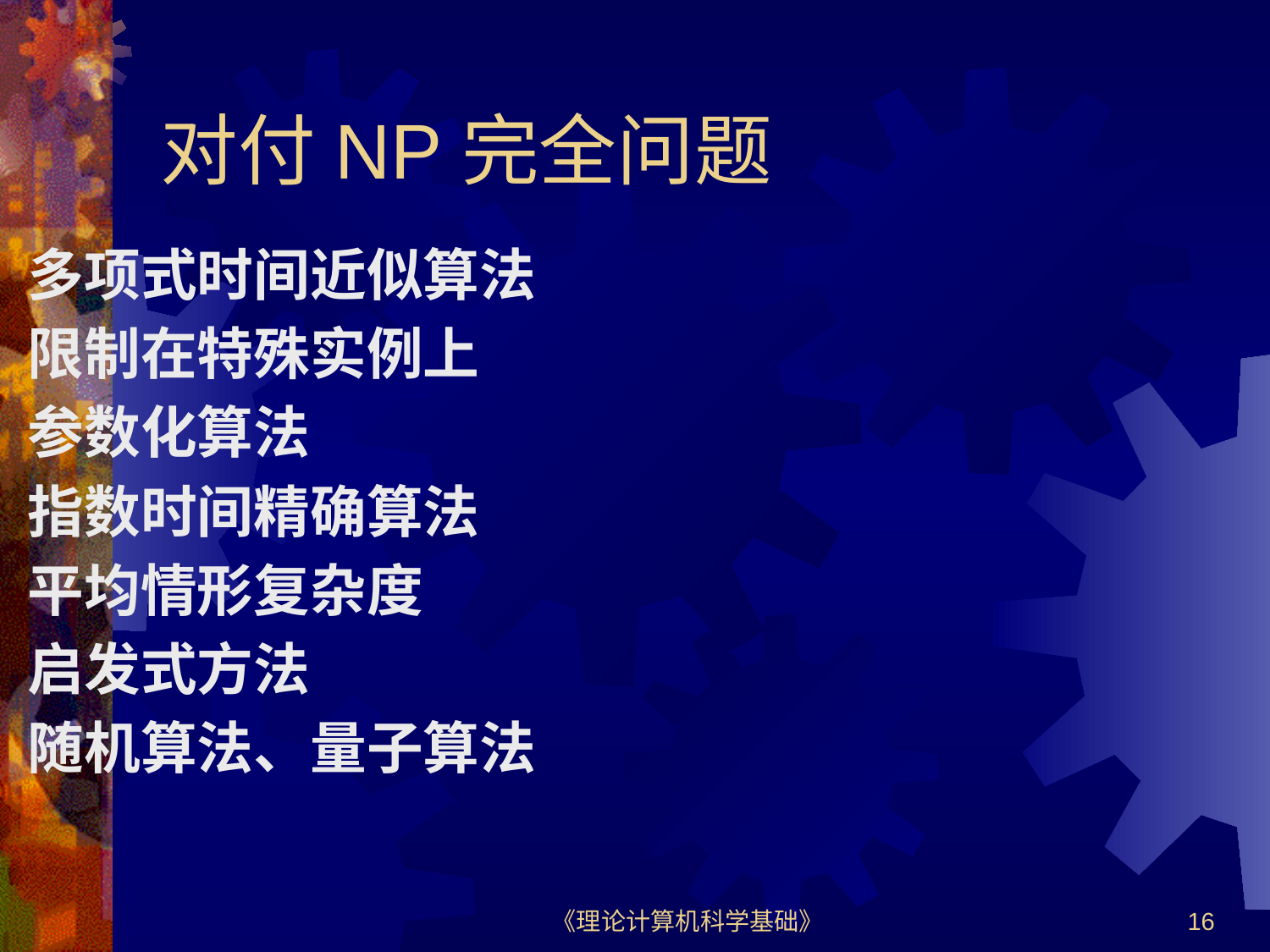

# 对付NP完全问题
多项式时间近似算法
限制在特殊实例上
参数化算法
指数时间精确算法
平均情形复杂度
启发式方法
随机算法、量子算法
《理论计算机科学基础》
16